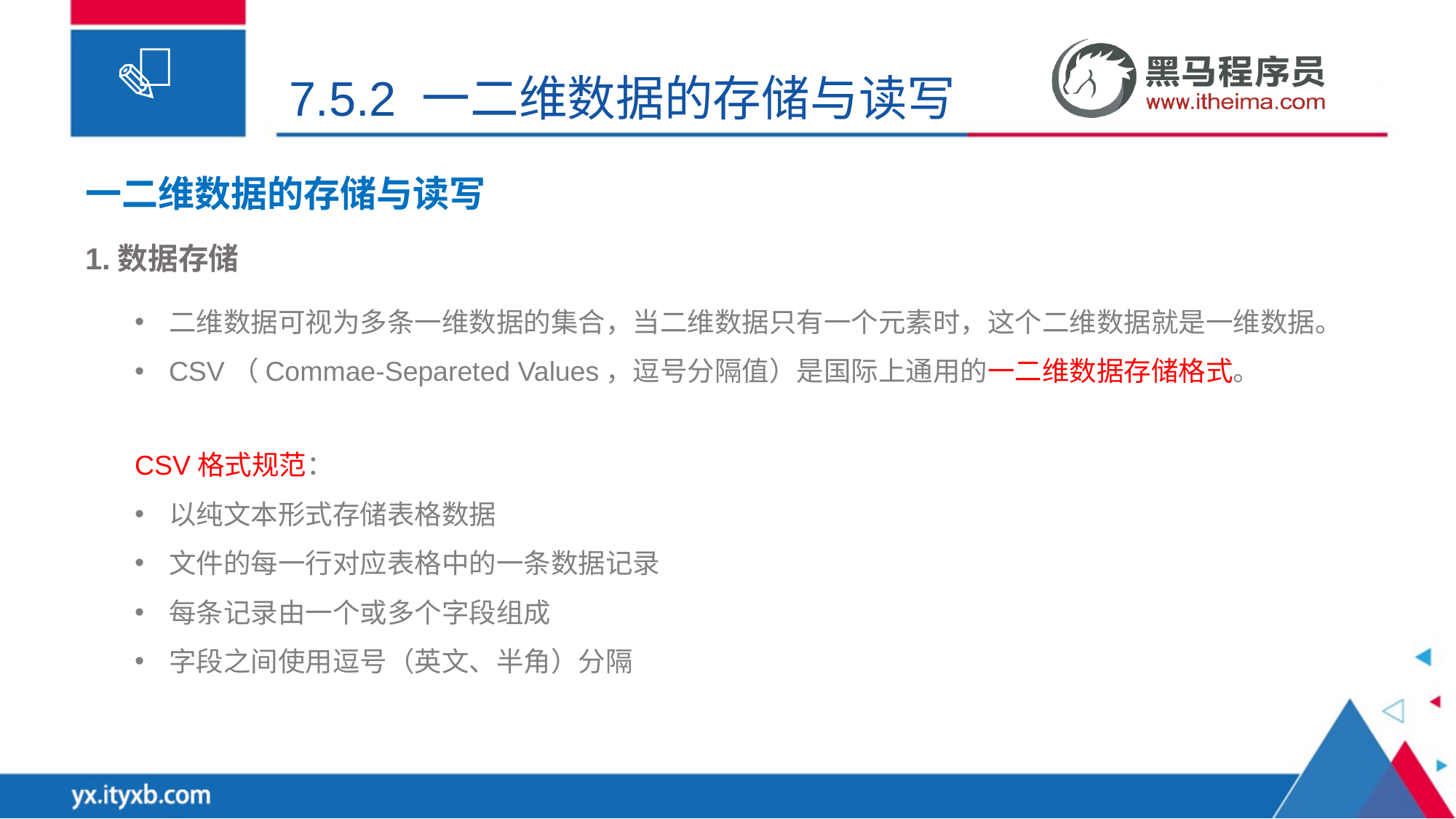

7.5.2 一二维数据的存储与读写
一二维数据的存储与读写
1.数据存储
二维数据可视为多条一维数据的集合，当二维数据只有一个元素时，这个二维数据就是一维数据。
CSV（Commae-Separeted Values，逗号分隔值）是国际上通用的一二维数据存储格式。
CSV格式规范：
以纯文本形式存储表格数据
文件的每一行对应表格中的一条数据记录
每条记录由一个或多个字段组成
字段之间使用逗号（英文、半角）分隔